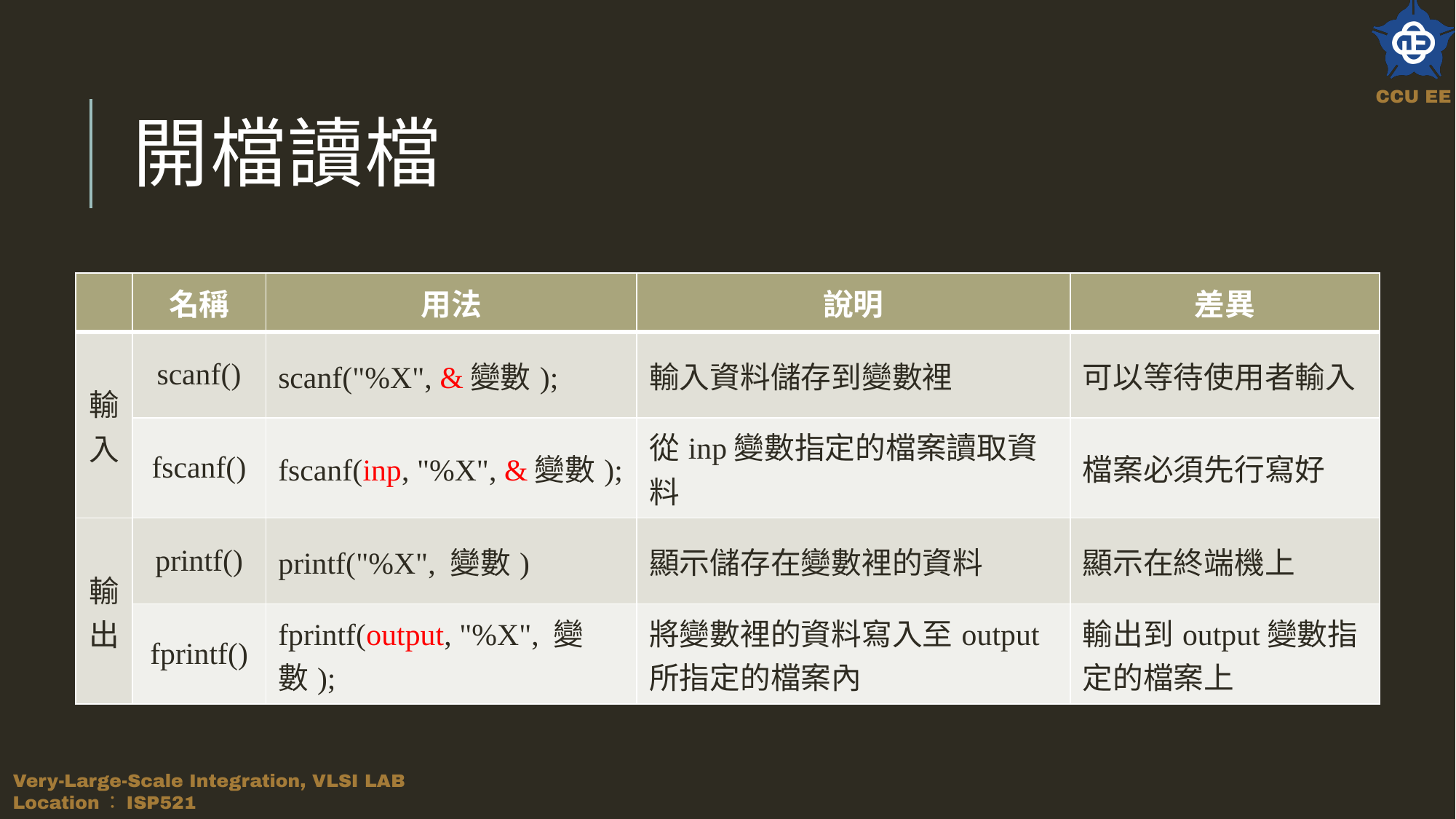

# 開檔讀檔
|  | 名稱 | 用法 | 說明 | 差異 |
| --- | --- | --- | --- | --- |
| 輸 入 | scanf() | scanf("%X", &變數); | 輸入資料儲存到變數裡 | 可以等待使用者輸入 |
|  | fscanf() | fscanf(inp, "%X", &變數); | 從inp變數指定的檔案讀取資料 | 檔案必須先行寫好 |
| 輸 出 | printf() | printf("%X", 變數) | 顯示儲存在變數裡的資料 | 顯示在終端機上 |
|  | fprintf() | fprintf(output, "%X", 變數); | 將變數裡的資料寫入至output所指定的檔案內 | 輸出到output變數指定的檔案上 |